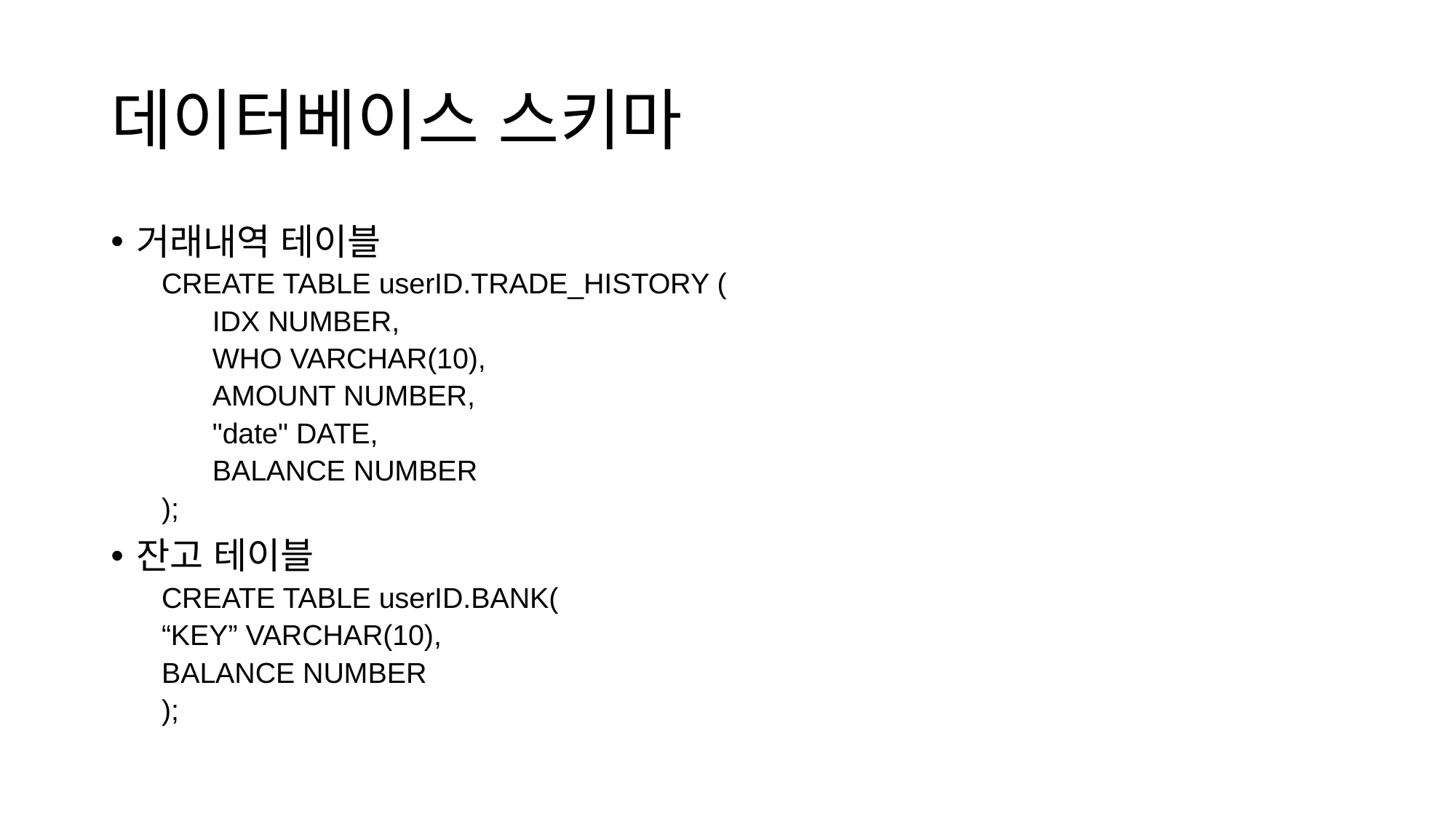

# 데이터베이스 스키마
거래내역 테이블
CREATE TABLE userID.TRADE_HISTORY (
IDX NUMBER,
WHO VARCHAR(10),
AMOUNT NUMBER,
"date" DATE,
BALANCE NUMBER
);
잔고 테이블
CREATE TABLE userID.BANK(
	“KEY” VARCHAR(10),
	BALANCE NUMBER
);